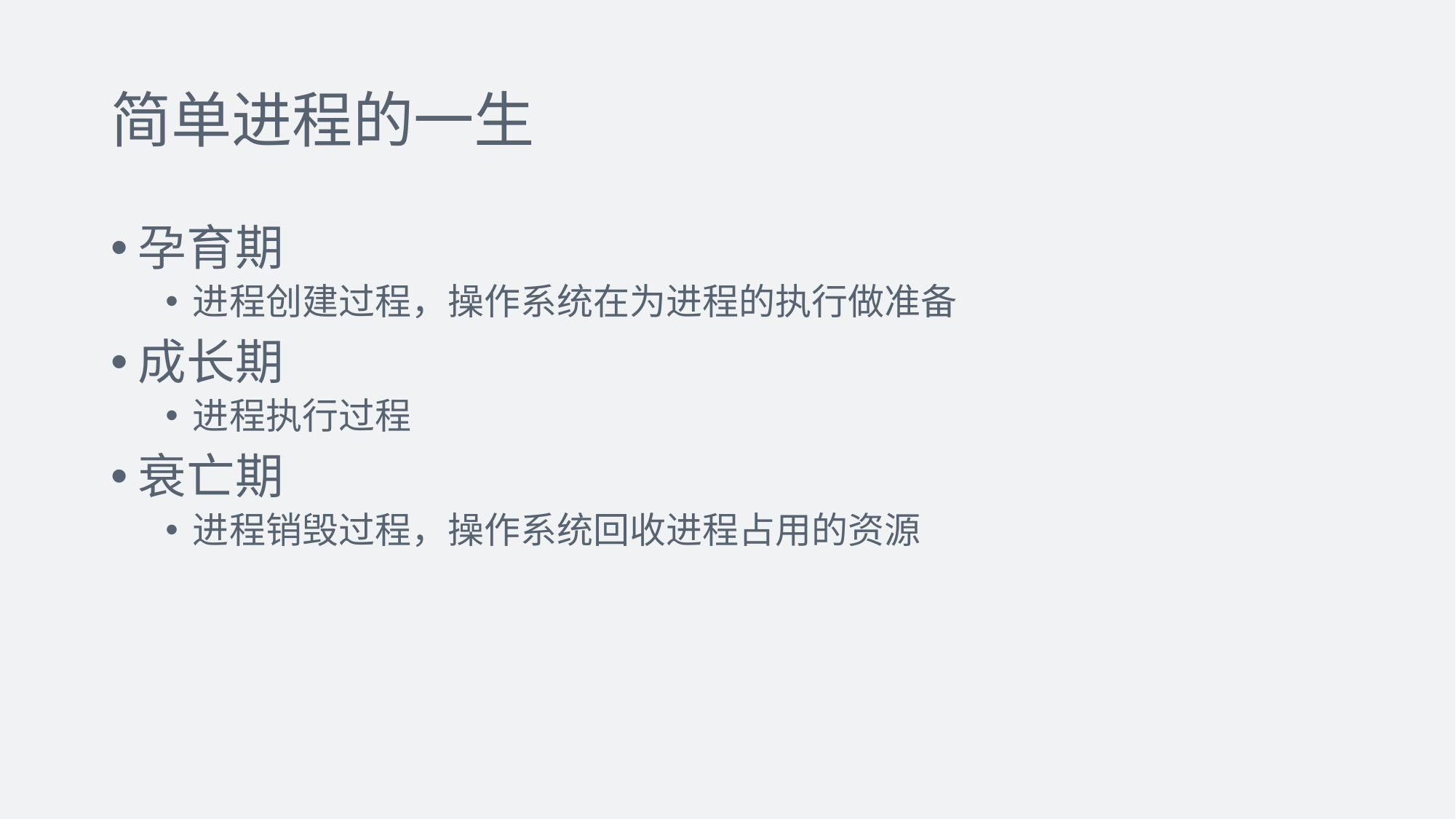

# 简单进程的一生
孕育期
进程创建过程，操作系统在为进程的执行做准备
成长期
进程执行过程
衰亡期
进程销毁过程，操作系统回收进程占用的资源